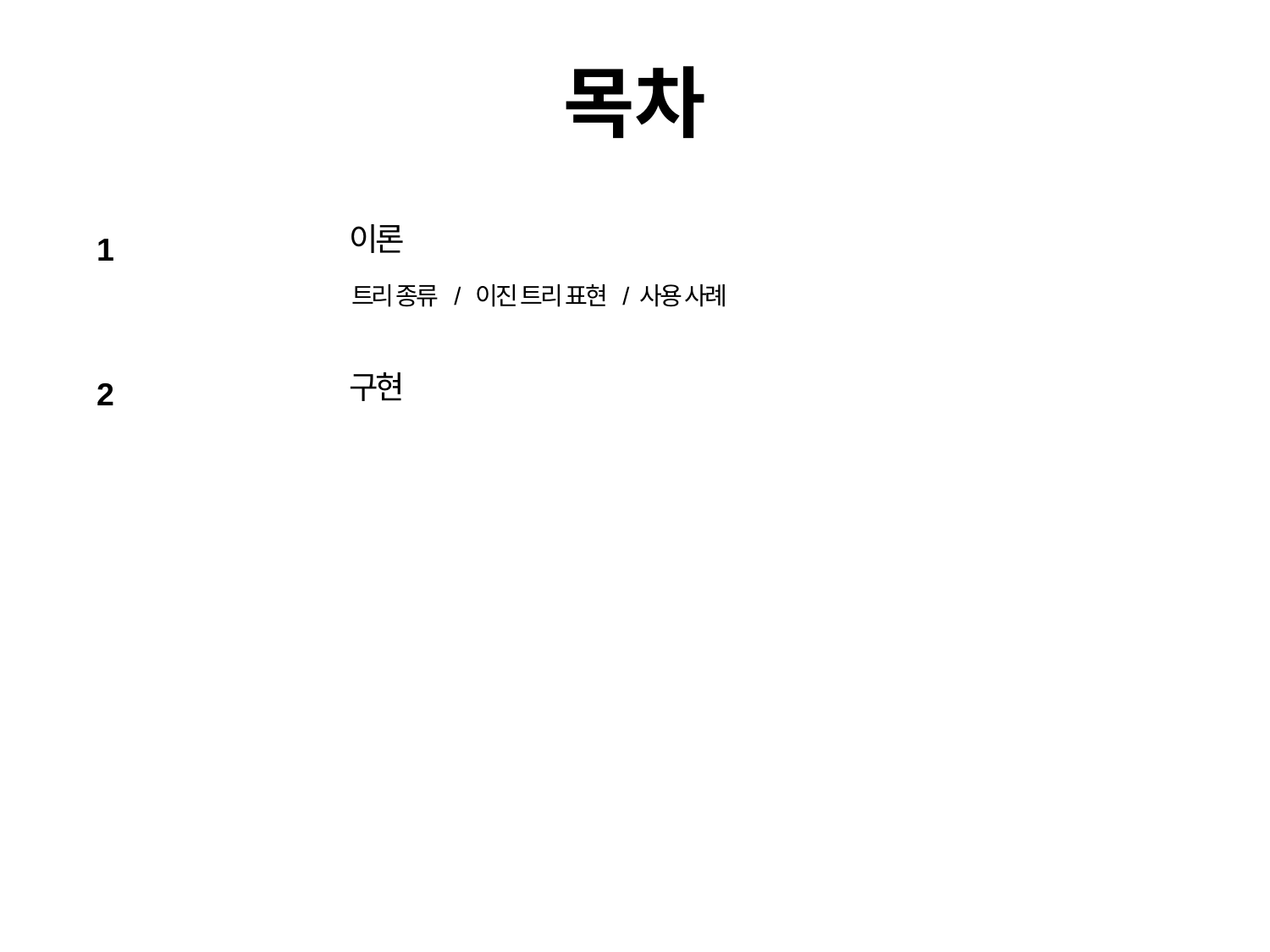

# 목차
이론
트리 종류  /  이진 트리 표현  / 사용 사례
1
구현

2